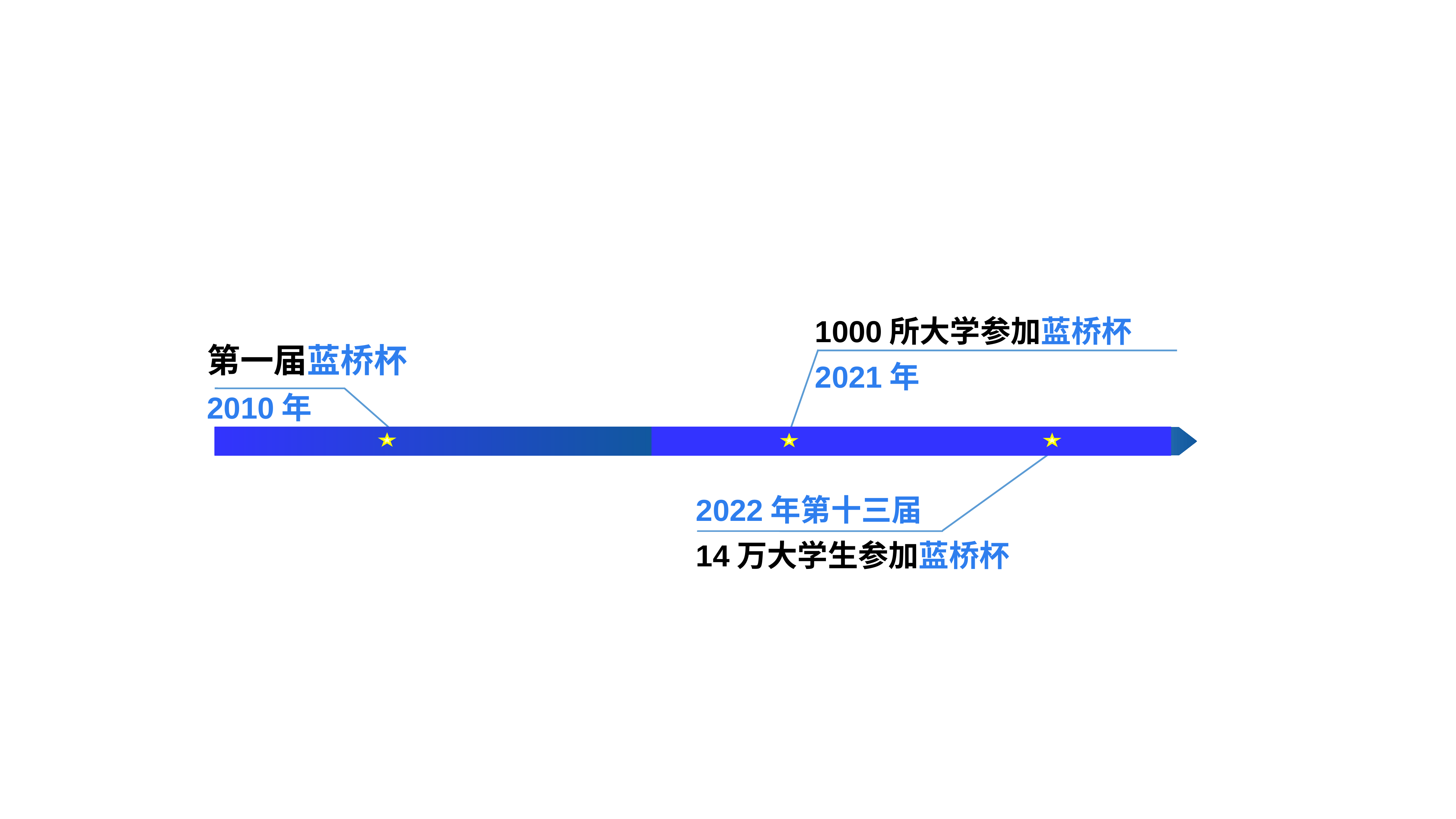

1. 蓝桥杯大赛介绍
1000所大学参加蓝桥杯
2021年
第一届蓝桥杯
2010年

2022年第十三届
14万大学生参加蓝桥杯